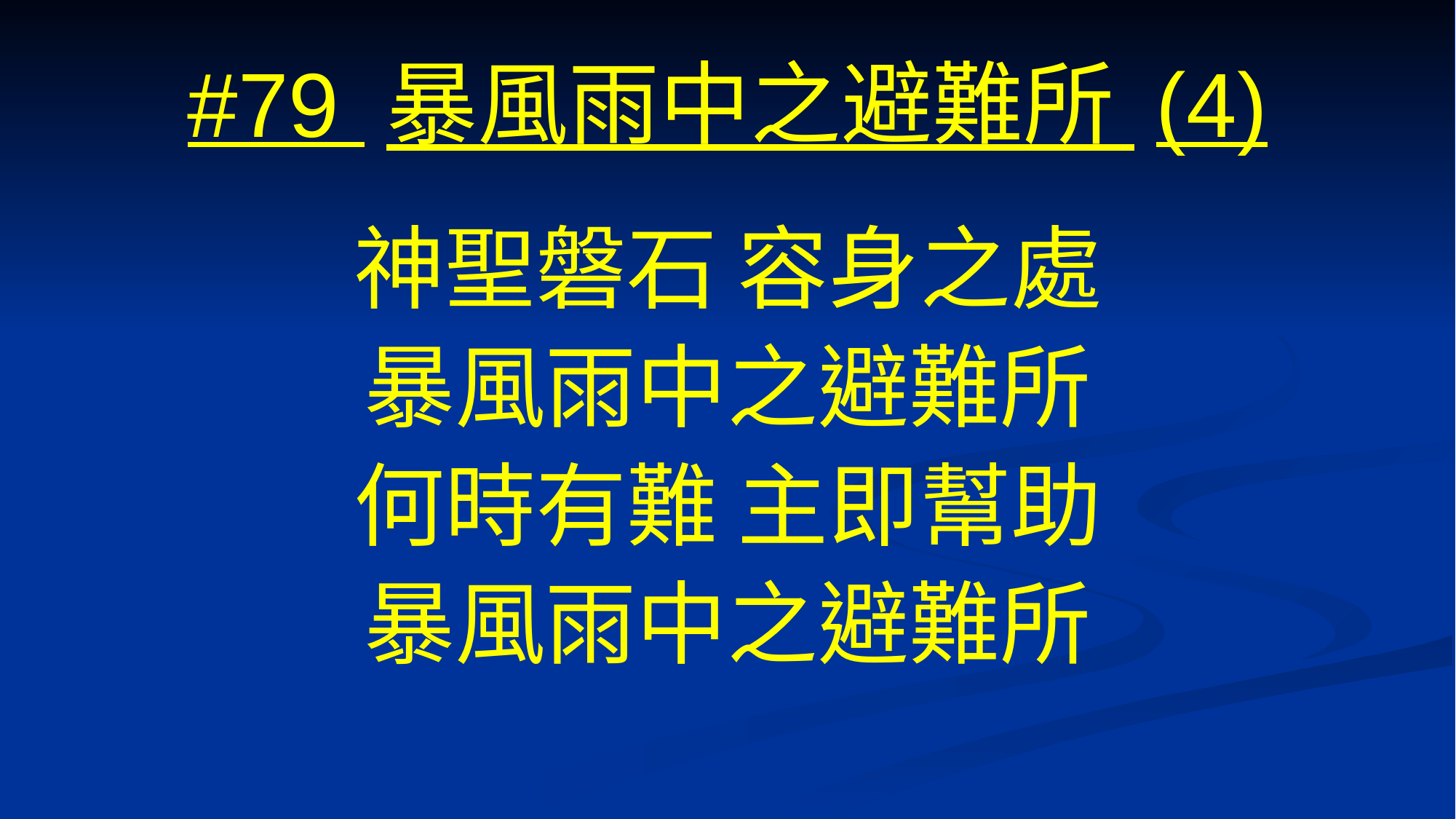

# #79 暴風雨中之避難所 (4)
神聖磐石 容身之處
暴風雨中之避難所
何時有難 主即幫助
暴風雨中之避難所